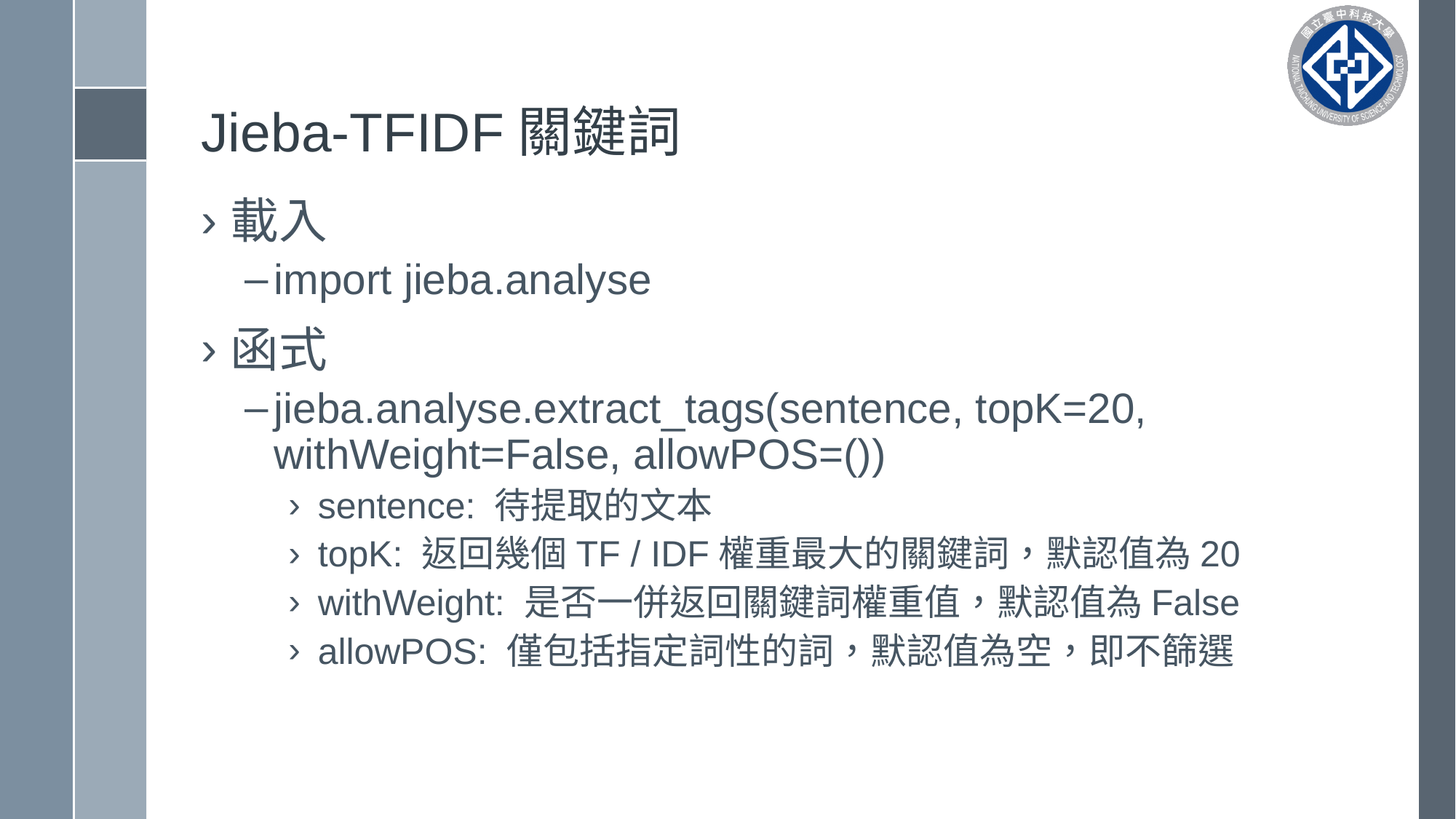

# Jieba-TFIDF關鍵詞
載入
import jieba.analyse
函式
jieba.analyse.extract_tags(sentence, topK=20, withWeight=False, allowPOS=())
sentence: 待提取的文本
topK: 返回幾個TF / IDF權重最大的關鍵詞，默認值為20
withWeight: 是否一併返回關鍵詞權重值，默認值為False
allowPOS: 僅包括指定詞性的詞，默認值為空，即不篩選